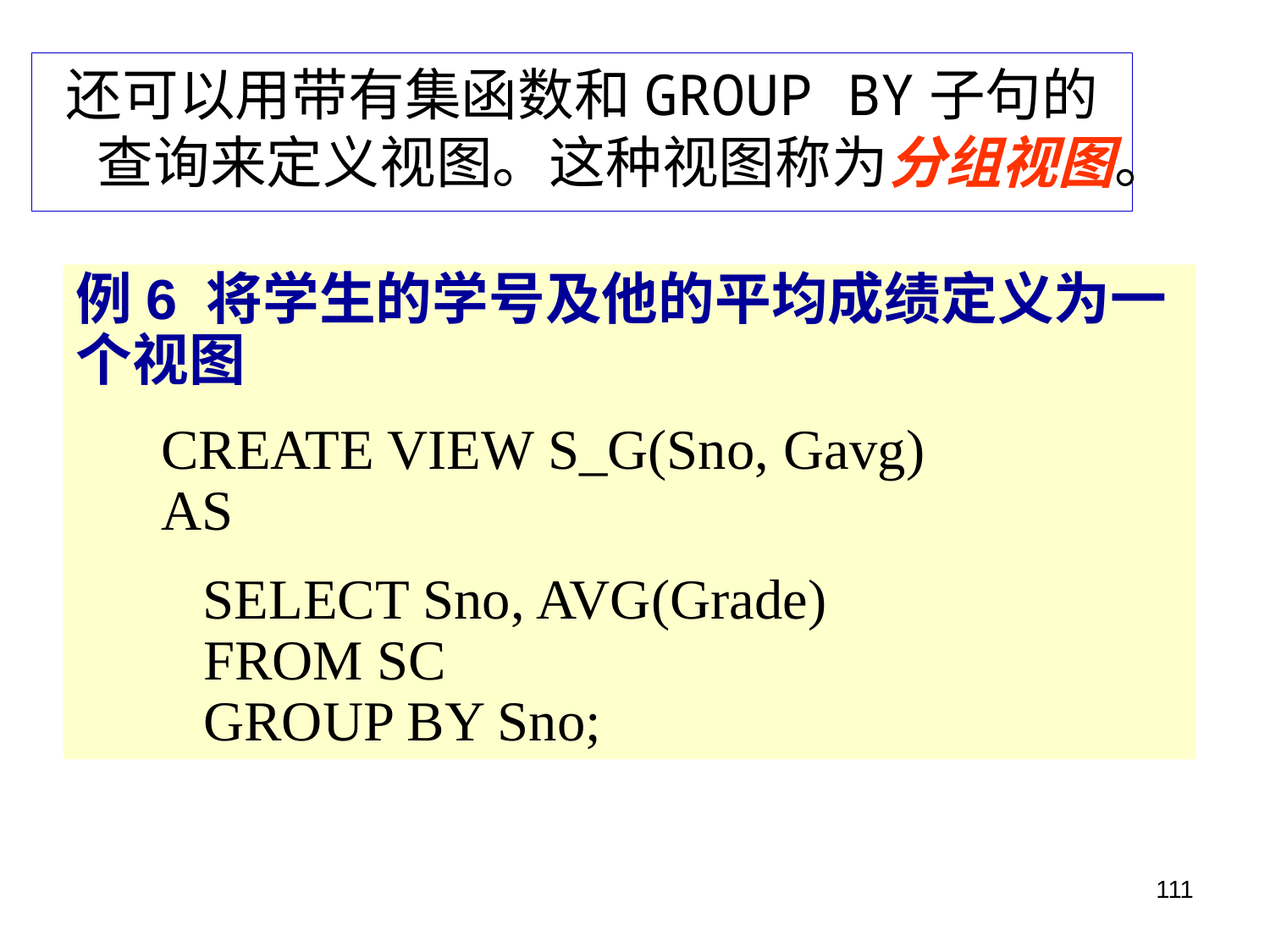

还可以用带有集函数和GROUP BY子句的查询来定义视图。这种视图称为分组视图。
例6 将学生的学号及他的平均成绩定义为一个视图
      CREATE VIEW S_G(Sno, Gavg)
      AS
	SELECT Sno, AVG(Grade)
         FROM SC
         GROUP BY Sno;
111